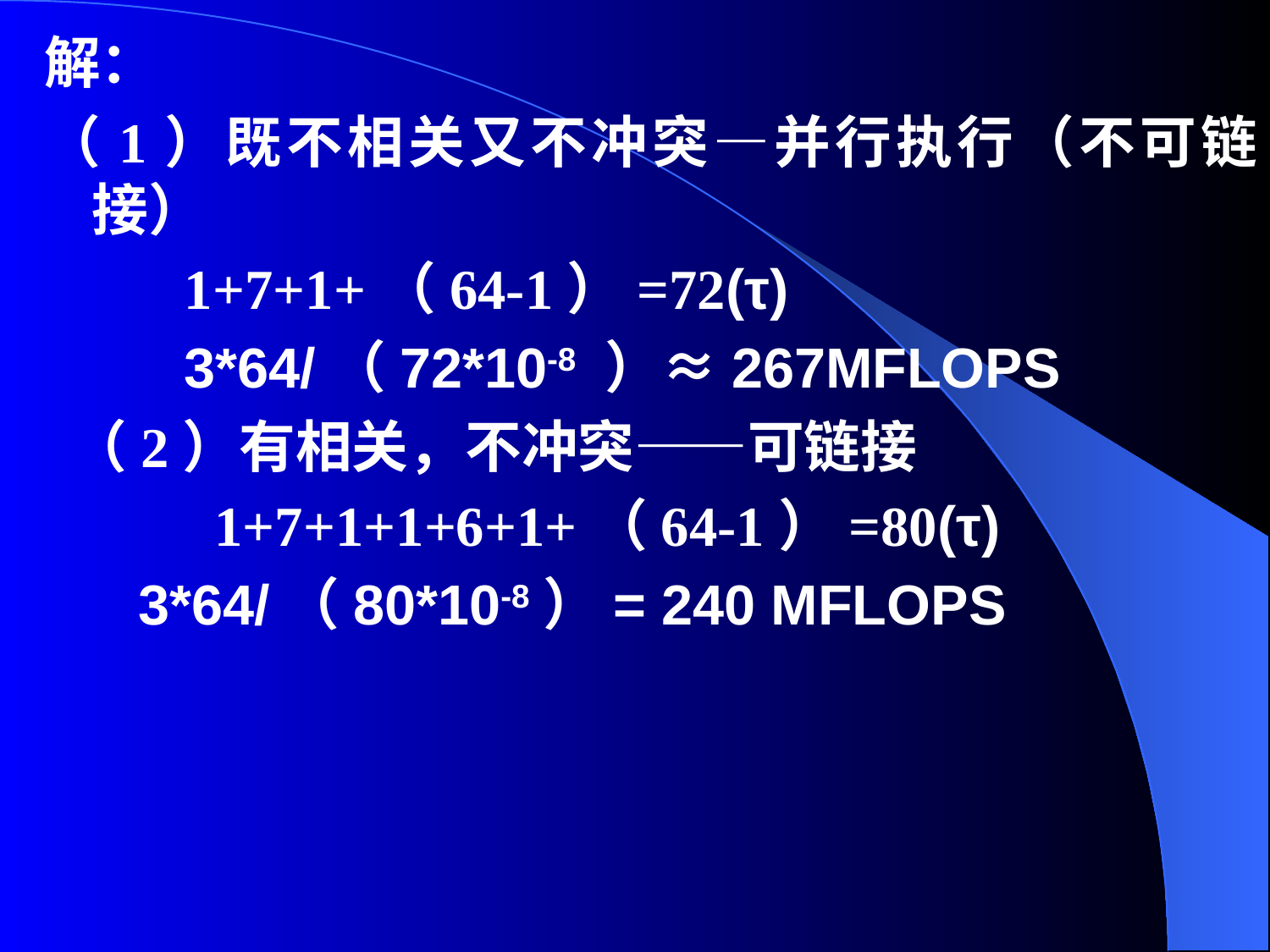

解：
（1）既不相关又不冲突—并行执行（不可链接）
1+7+1+（64-1）=72(τ)
3*64/（72*10-8 ）≈267MFLOPS
 （2）有相关，不冲突——可链接
            1+7+1+1+6+1+（64-1）=80(τ)
      3*64/（80*10-8）= 240 MFLOPS
47